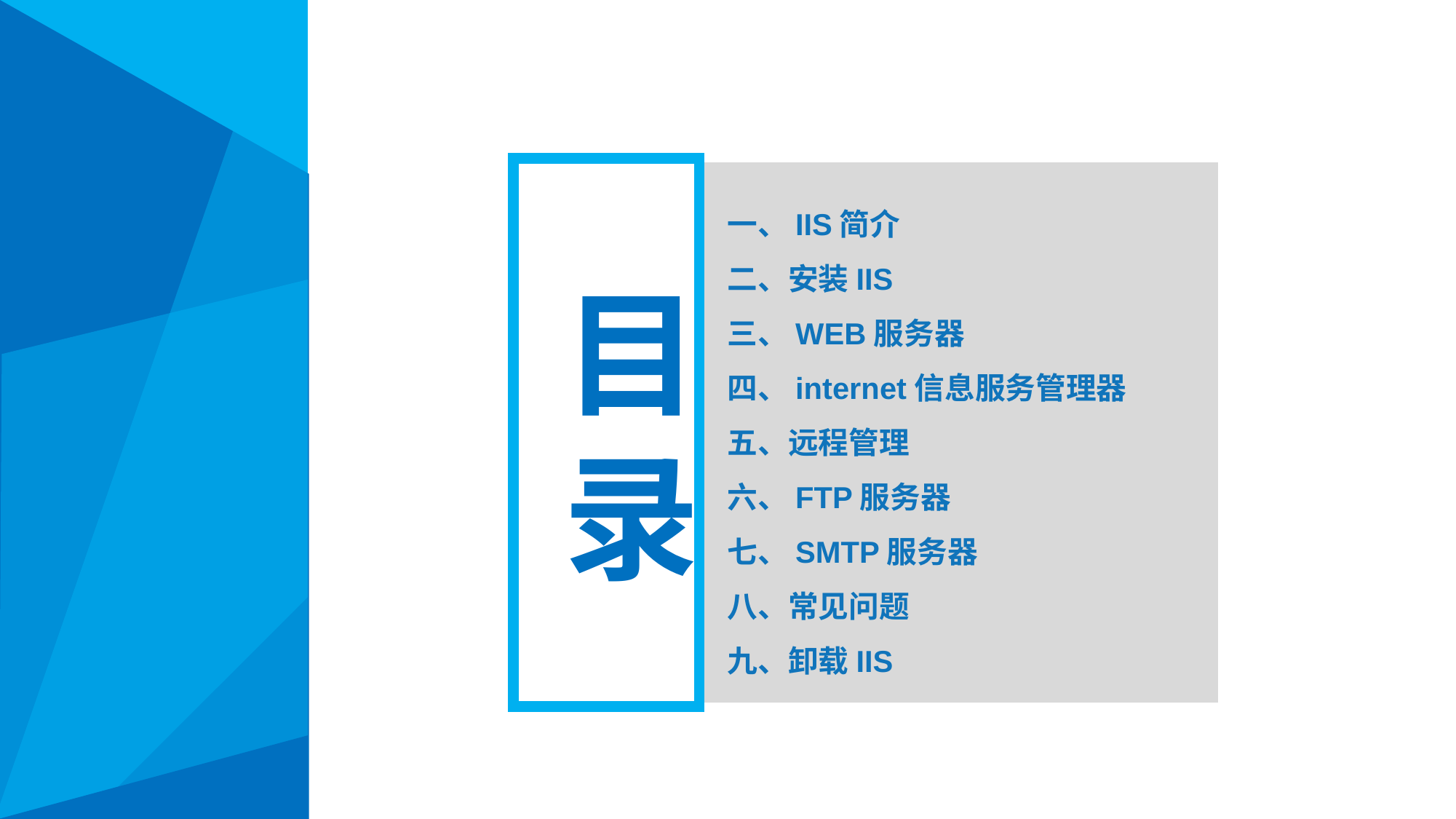

目录

一、IIS简介
二、安装IIS
三、WEB服务器
四、internet信息服务管理器
五、远程管理
六、FTP服务器
七、SMTP服务器
八、常见问题
九、卸载IIS